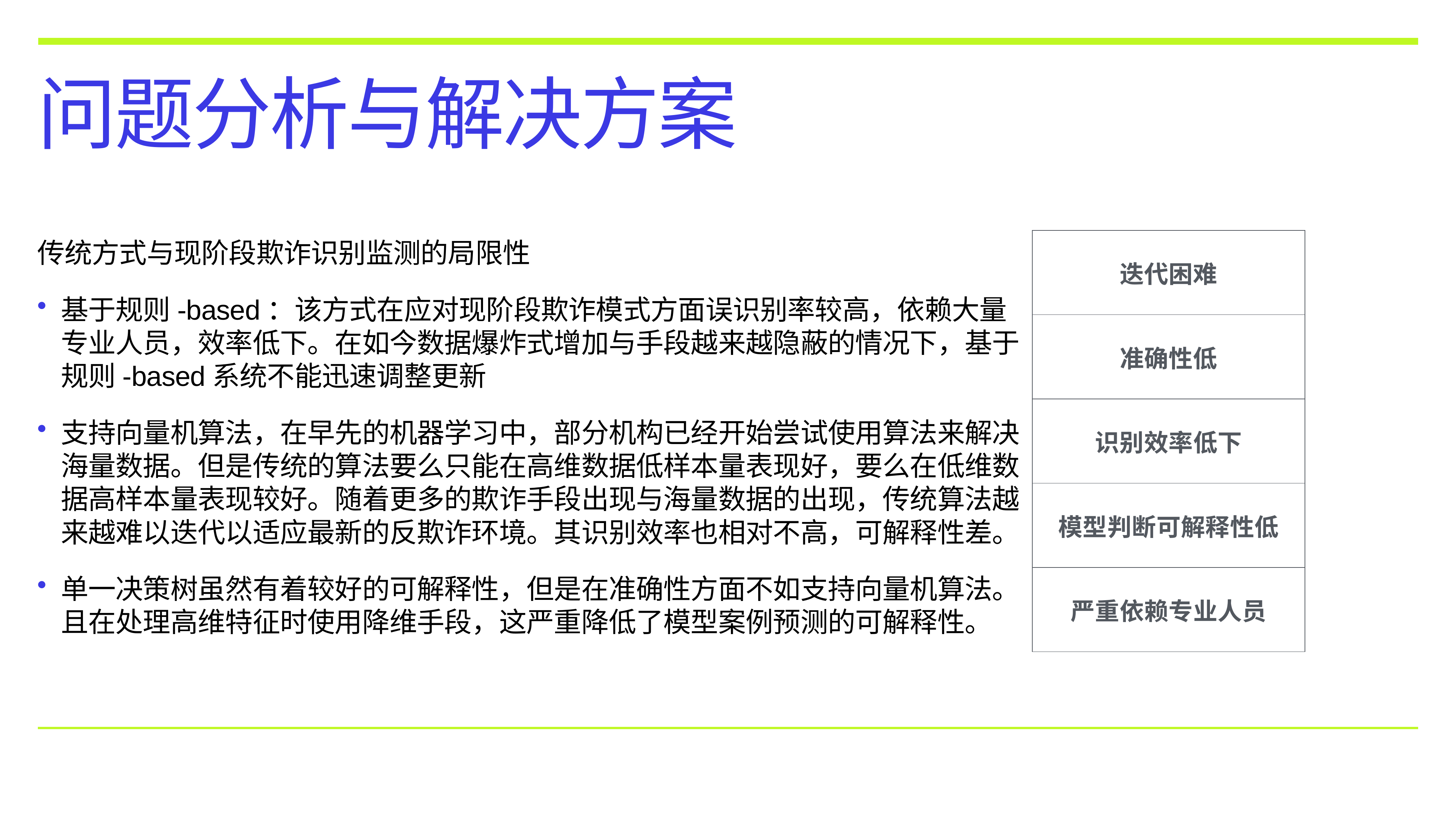

# 问题分析与解决方案
| 迭代困难 |
| --- |
| 准确性低 |
| 识别效率低下 |
| 模型判断可解释性低 |
| 严重依赖专业人员 |
传统方式与现阶段欺诈识别监测的局限性
基于规则-based：该方式在应对现阶段欺诈模式方面误识别率较高，依赖大量专业人员，效率低下。在如今数据爆炸式增加与手段越来越隐蔽的情况下，基于规则-based系统不能迅速调整更新
支持向量机算法，在早先的机器学习中，部分机构已经开始尝试使用算法来解决海量数据。但是传统的算法要么只能在高维数据低样本量表现好，要么在低维数据高样本量表现较好。随着更多的欺诈手段出现与海量数据的出现，传统算法越来越难以迭代以适应最新的反欺诈环境。其识别效率也相对不高，可解释性差。
单一决策树虽然有着较好的可解释性，但是在准确性方面不如支持向量机算法。且在处理高维特征时使用降维手段，这严重降低了模型案例预测的可解释性。